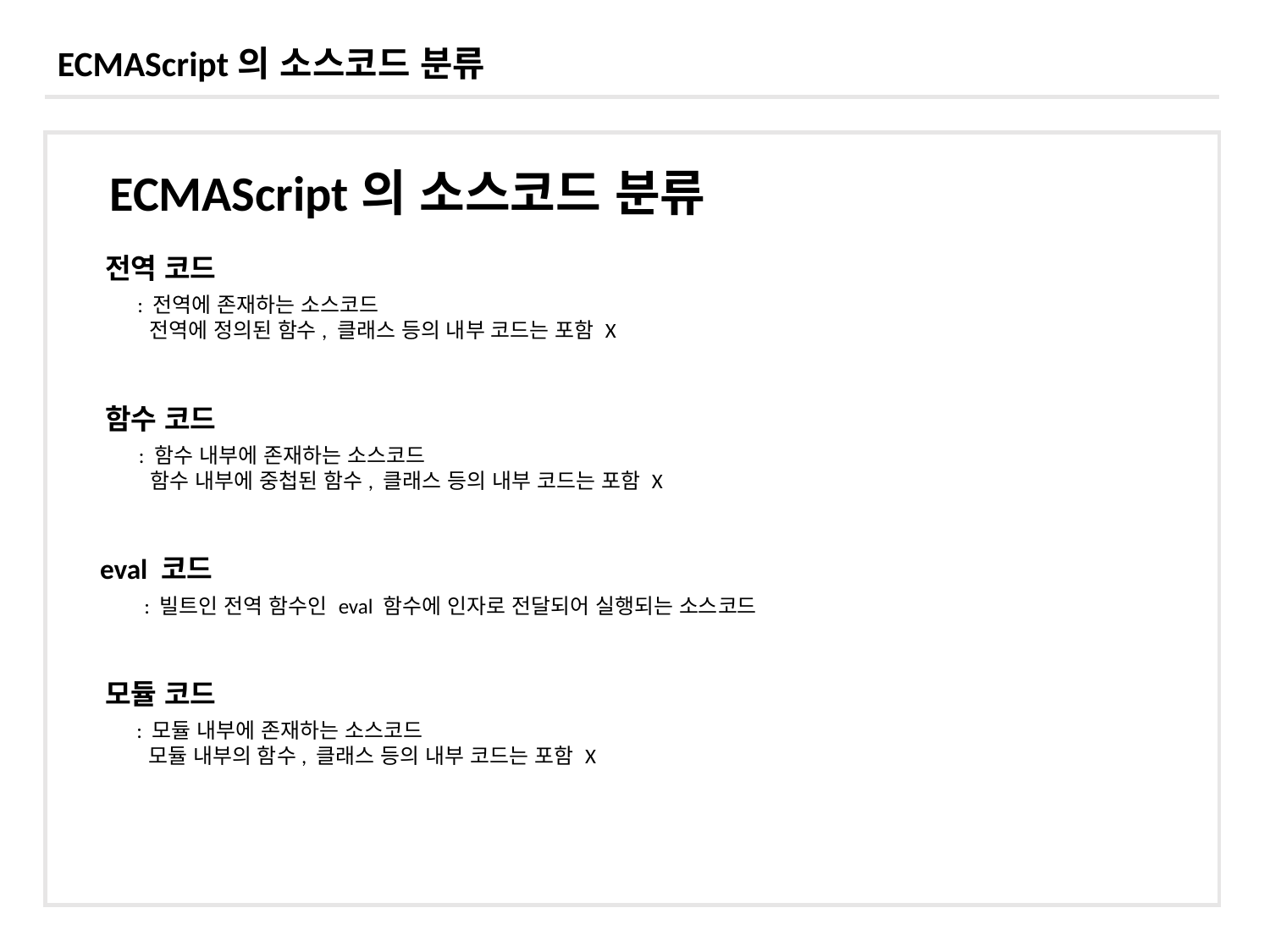

ECMAScript의 소스코드 분류

ECMAScript의 소스코드 분류
전역 코드
: 전역에 존재하는 소스코드
  전역에 정의된 함수, 클래스 등의 내부 코드는 포함 X
함수 코드
: 함수 내부에 존재하는 소스코드
  함수 내부에 중첩된 함수, 클래스 등의 내부 코드는 포함 X
eval 코드
: 빌트인 전역 함수인 eval 함수에 인자로 전달되어 실행되는 소스코드
모듈 코드
: 모듈 내부에 존재하는 소스코드
  모듈 내부의 함수, 클래스 등의 내부 코드는 포함 X